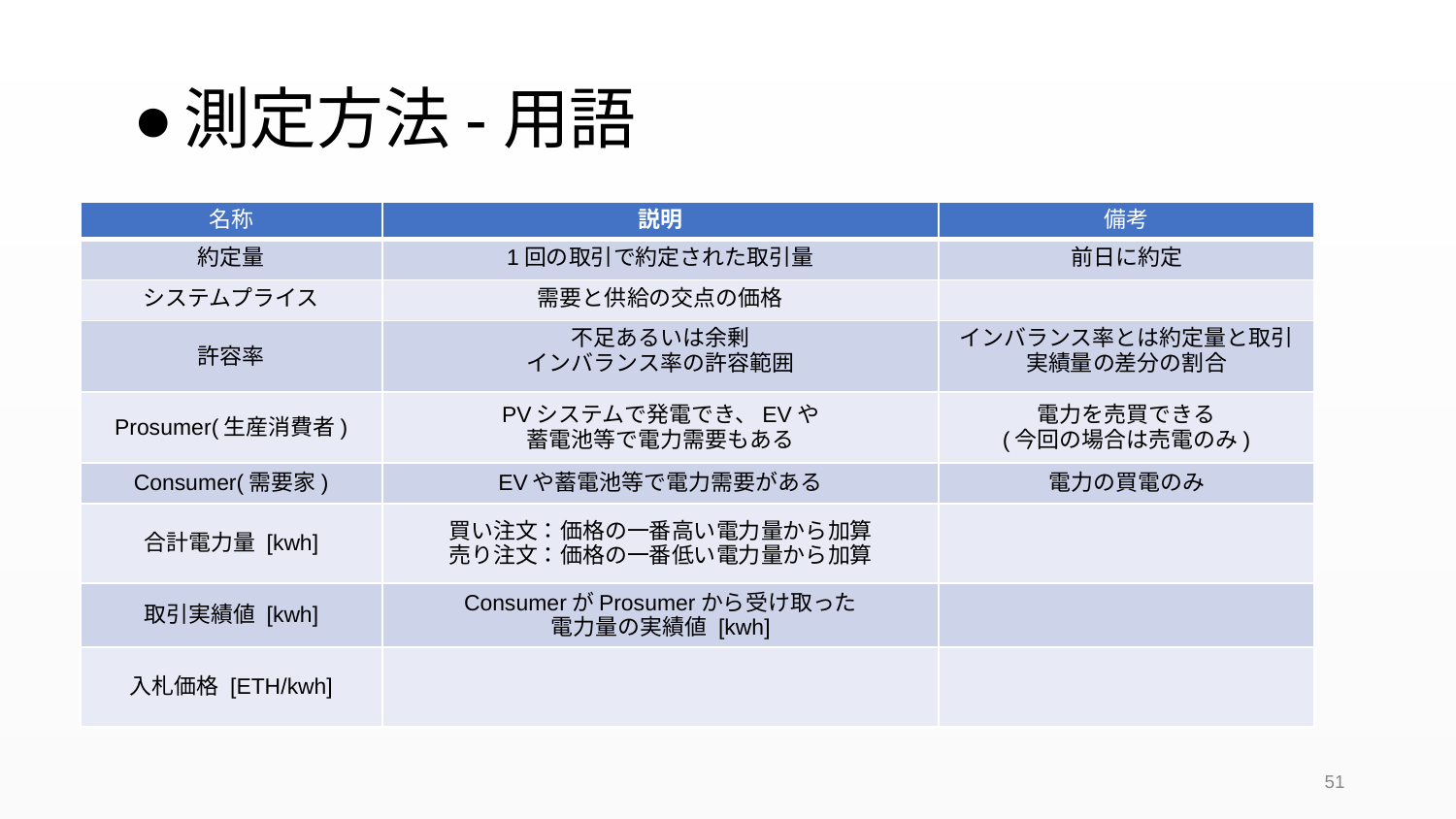

# 測定方法-用語
| 名称 | 説明 | 備考 |
| --- | --- | --- |
| 約定量 | 1回の取引で約定された取引量 | 前日に約定 |
| システムプライス | 需要と供給の交点の価格 |  |
| 許容率 | 不足あるいは余剰 インバランス率の許容範囲 | インバランス率とは約定量と取引実績量の差分の割合 |
| Prosumer(生産消費者) | PVシステムで発電でき、EVや 蓄電池等で電力需要もある | 電力を売買できる (今回の場合は売電のみ) |
| Consumer(需要家) | EVや蓄電池等で電力需要がある | 電力の買電のみ |
| 合計電力量 [kwh] | 買い注文：価格の一番高い電力量から加算 売り注文：価格の一番低い電力量から加算 |  |
| 取引実績値 [kwh] | ConsumerがProsumerから受け取った 電力量の実績値 [kwh] |  |
| 入札価格 [ETH/kwh] |  |  |
51